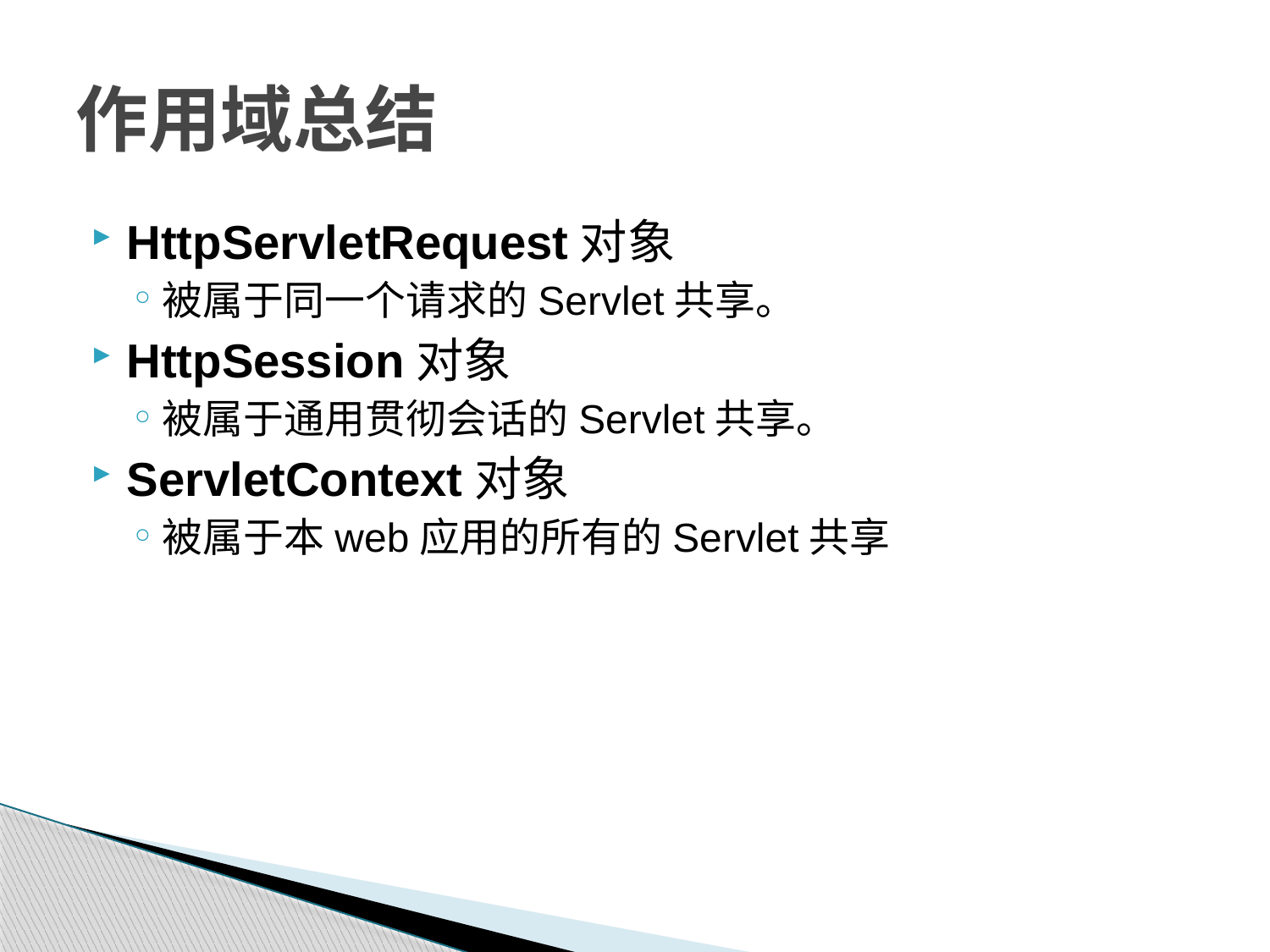

# 作用域总结
HttpServletRequest对象
被属于同一个请求的Servlet共享。
HttpSession对象
被属于通用贯彻会话的Servlet共享。
ServletContext对象
被属于本web应用的所有的Servlet共享